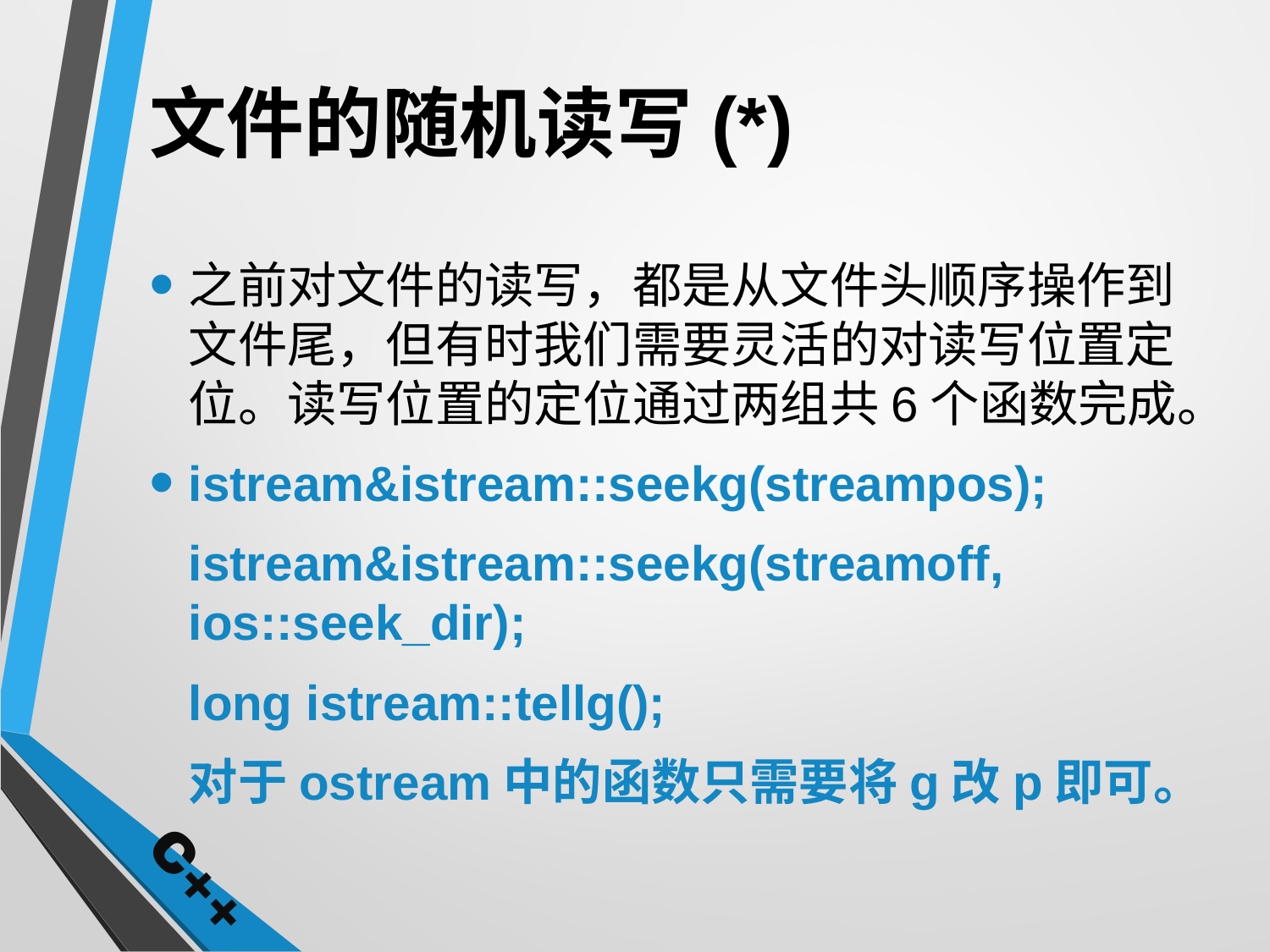

# 文件的随机读写(*)
之前对文件的读写，都是从文件头顺序操作到文件尾，但有时我们需要灵活的对读写位置定位。读写位置的定位通过两组共6个函数完成。
istream&istream::seekg(streampos);
	istream&istream::seekg(streamoff, ios::seek_dir);
	long istream::tellg();
	对于ostream中的函数只需要将g改p即可。